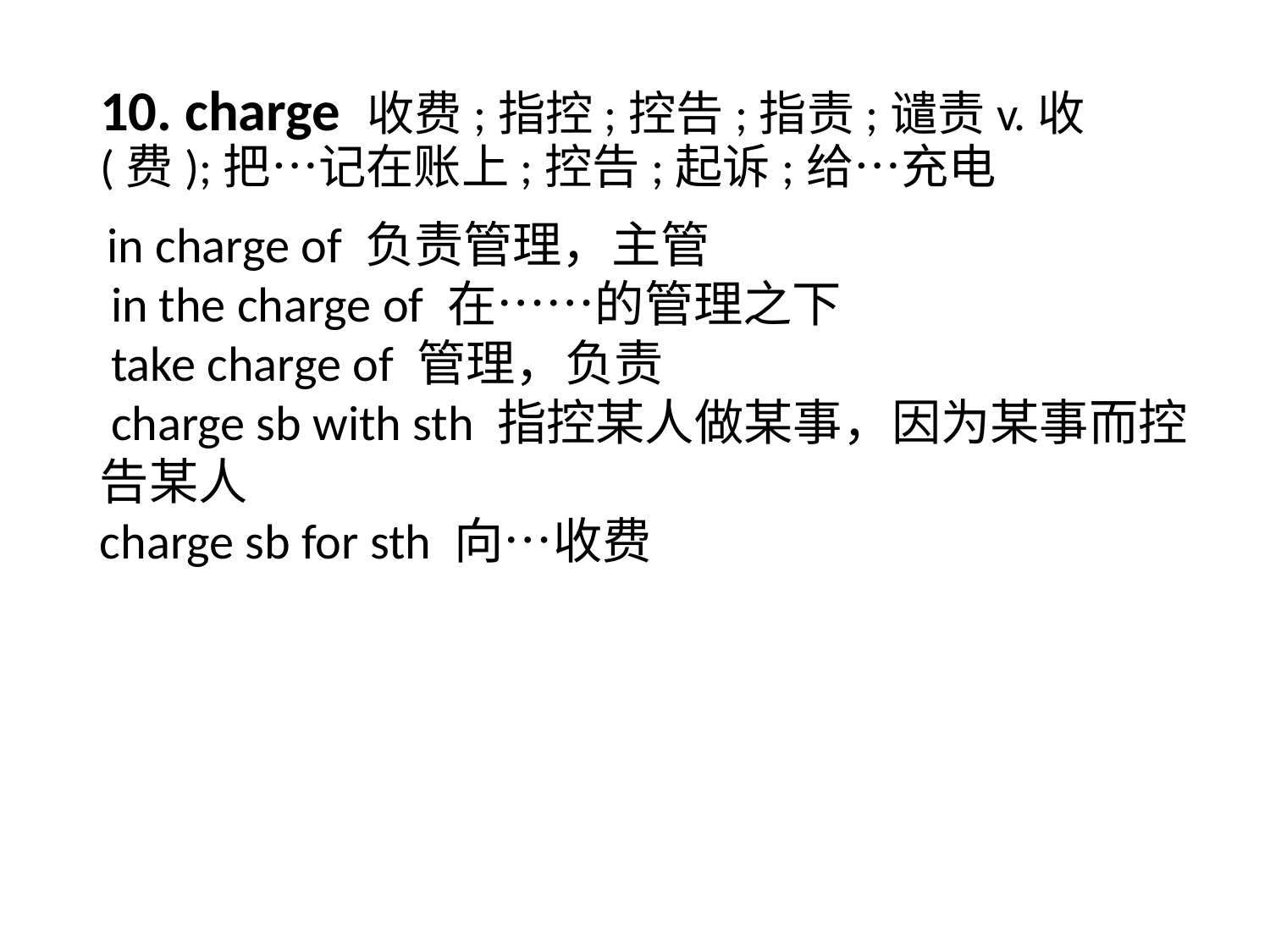

# 10. charge 收费;指控;控告;指责;谴责v.收(费);把…记在账上;控告;起诉;给…充电
 in charge of 负责管理，主管
 in the charge of 在……的管理之下
 take charge of 管理，负责
 charge sb with sth 指控某人做某事，因为某事而控告某人
charge sb for sth 向…收费